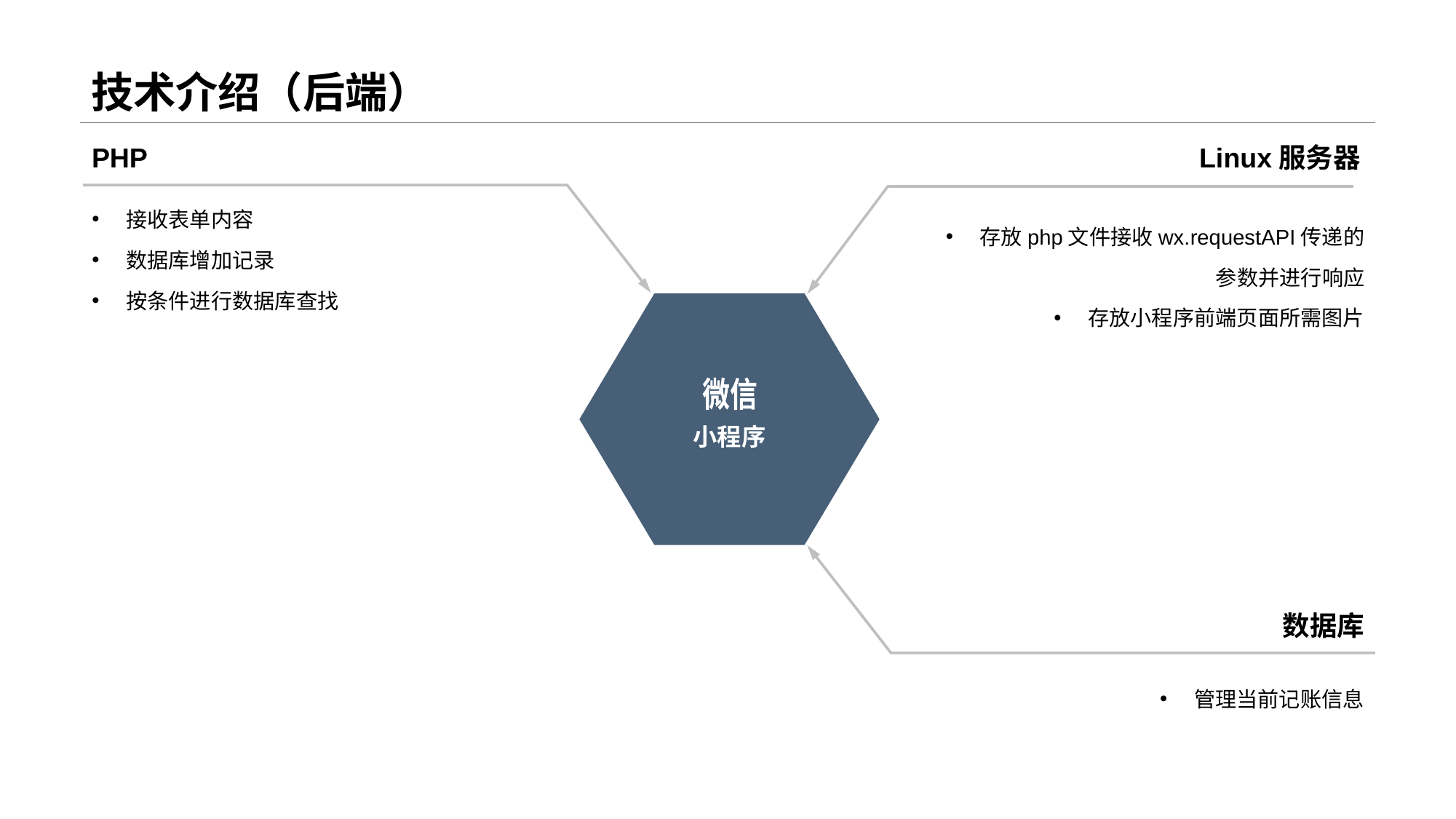

# 技术介绍（后端）
PHP
接收表单内容
数据库增加记录
按条件进行数据库查找

微信
小程序

数据库

Linux服务器

存放php文件接收wx.requestAPI传递的参数并进行响应
存放小程序前端页面所需图片
管理当前记账信息